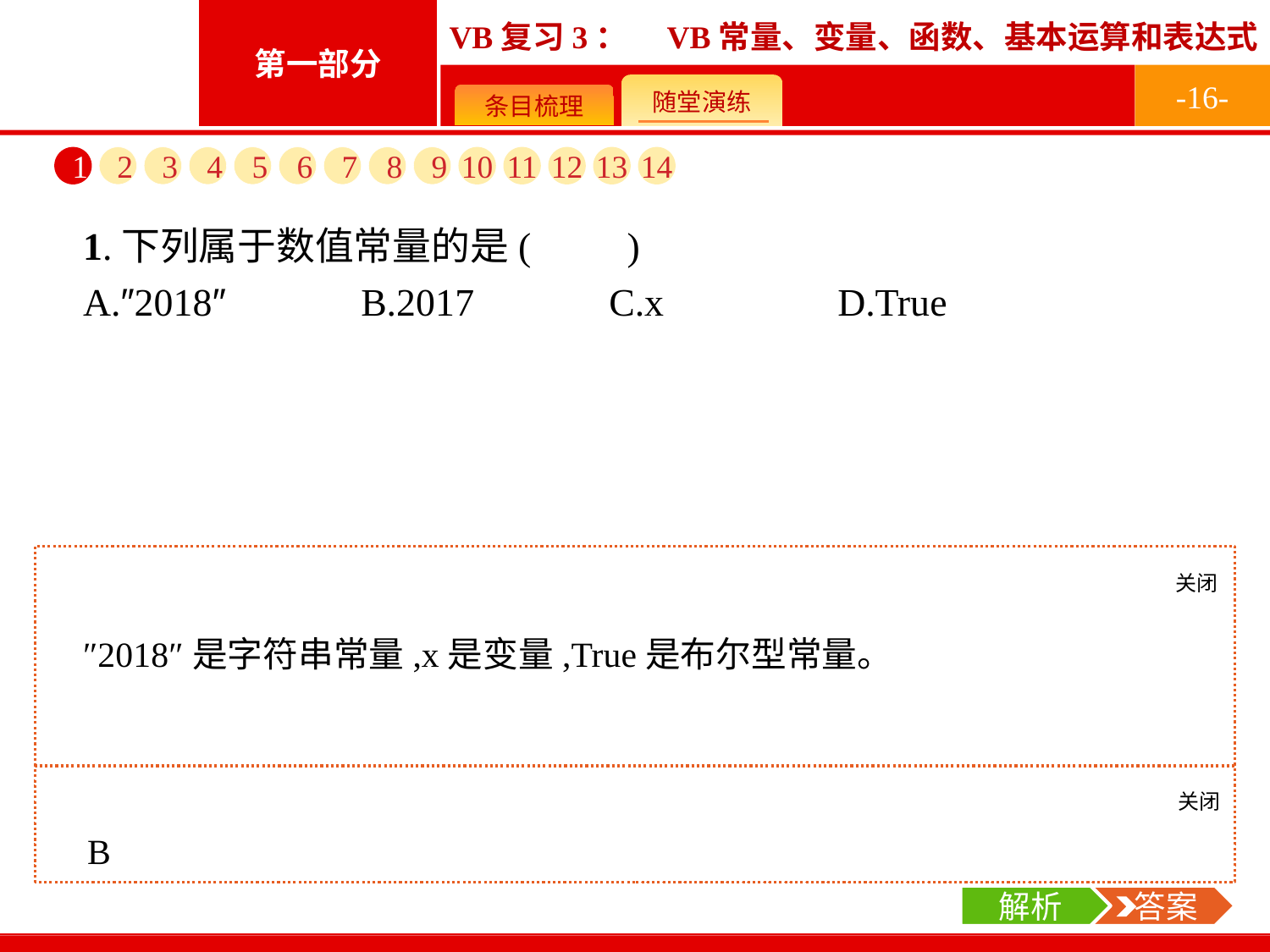

-16-
1
2
3
4
5
6
7
8
9
10
11
12
13
14
1.下列属于数值常量的是(　　)
A.″2018″　　　B.2017　　　C.x　　　　D.True

关闭
解析

″2018″是字符串常量,x是变量,True是布尔型常量。

关闭
解析
  答案

B
解析
  答案